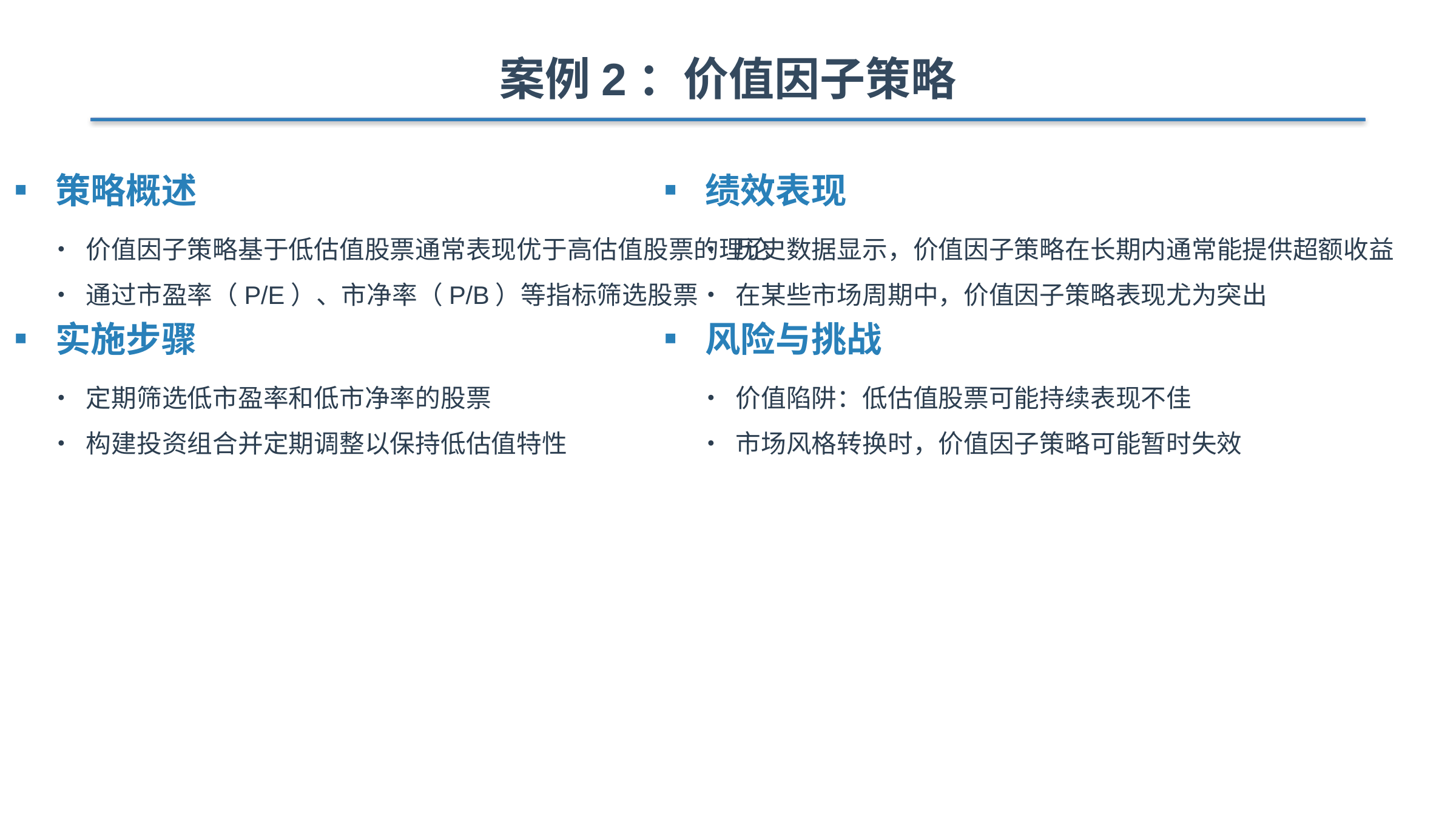

案例2：价值因子策略

▪ 策略概述
• 价值因子策略基于低估值股票通常表现优于高估值股票的理论
• 通过市盈率（P/E）、市净率（P/B）等指标筛选股票
▪ 实施步骤
• 定期筛选低市盈率和低市净率的股票
• 构建投资组合并定期调整以保持低估值特性

▪ 绩效表现
• 历史数据显示，价值因子策略在长期内通常能提供超额收益
• 在某些市场周期中，价值因子策略表现尤为突出
▪ 风险与挑战
• 价值陷阱：低估值股票可能持续表现不佳
• 市场风格转换时，价值因子策略可能暂时失效